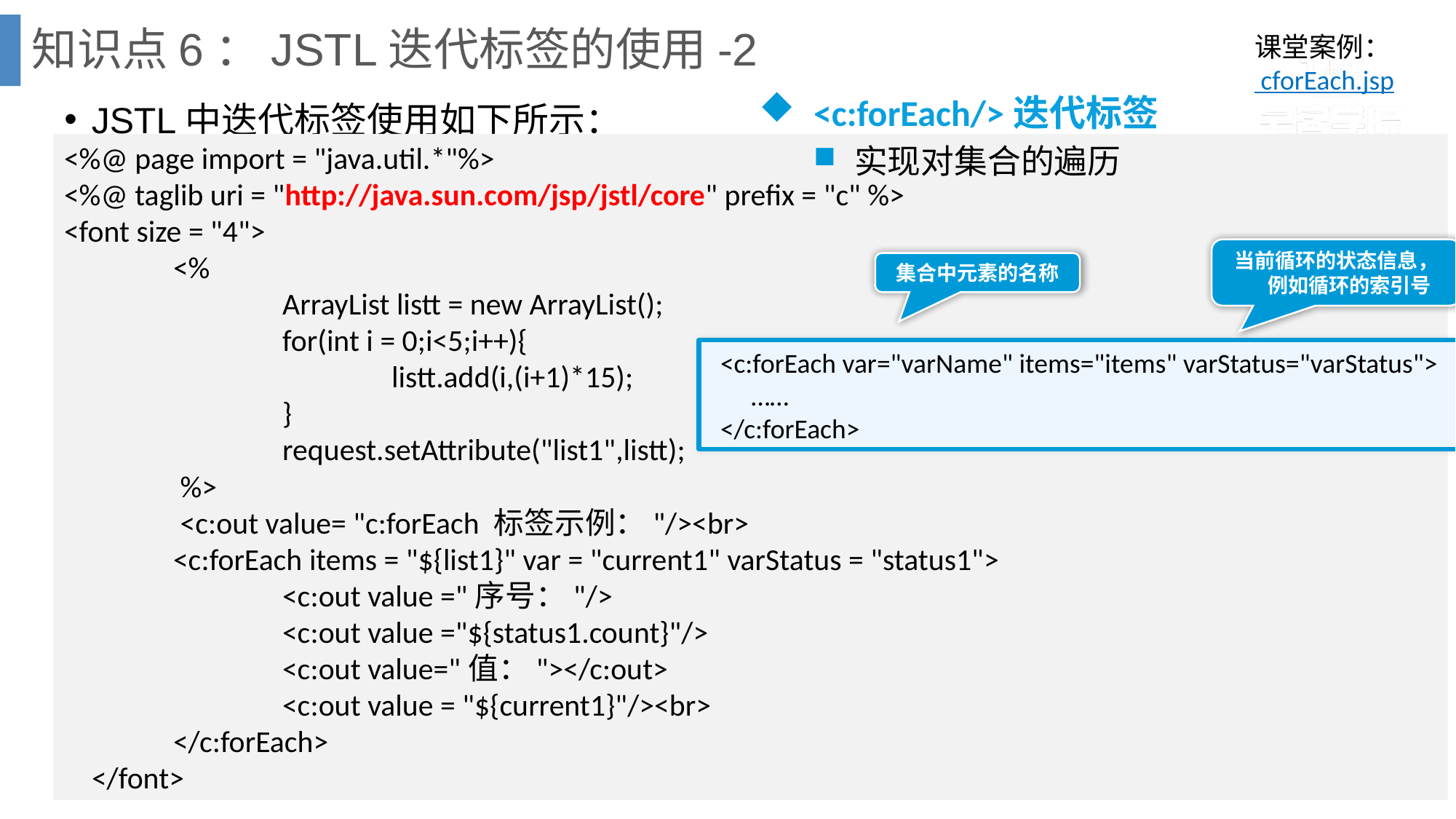

# 知识点6：JSTL迭代标签的使用-2
课堂案例：
 cforEach.jsp
JSTL中迭代标签使用如下所示：

<c:forEach/>迭代标签
实现对集合的遍历

<%@ page import = "java.util.*"%>
<%@ taglib uri = "http://java.sun.com/jsp/jstl/core" prefix = "c" %>
<font size = "4">
    	<%
    		ArrayList listt = new ArrayList();
    		for(int i = 0;i<5;i++){
    			listt.add(i,(i+1)*15);
    		}
    		request.setAttribute("list1",listt);
    	 %>
    	 <c:out value= "c:forEach 标签示例："/><br>
    	<c:forEach items = "${list1}" var = "current1" varStatus = "status1">
    		<c:out value ="序号："/>
    		<c:out value ="${status1.count}"/>
    		<c:out value="值："></c:out>
    		<c:out value = "${current1}"/><br>
    	</c:forEach>
    </font>
当前循环的状态信息，例如循环的索引号
集合中元素的名称
<c:forEach var="varName" items="items" varStatus="varStatus">
     ……
</c:forEach>